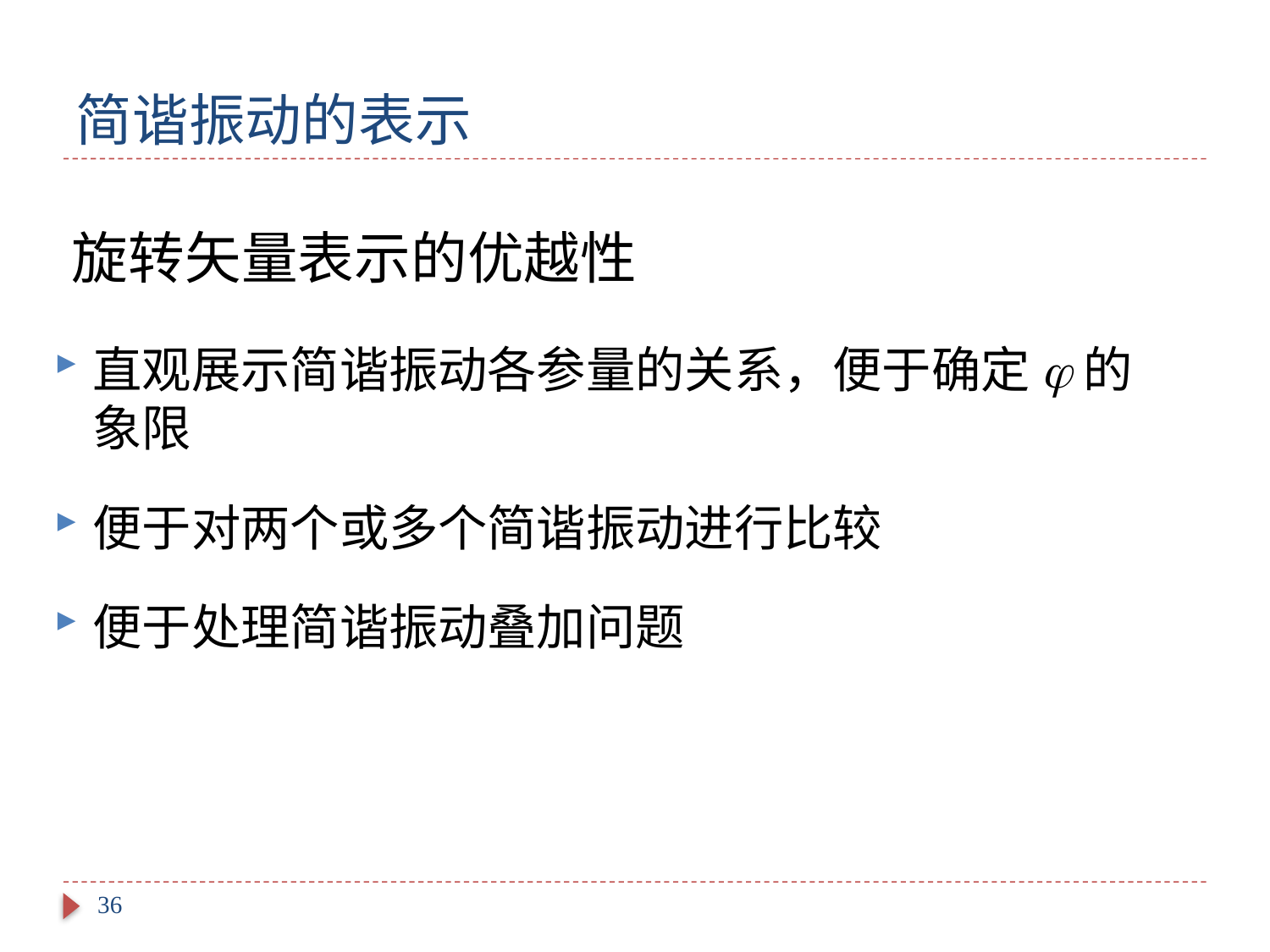

简谐振动的表示
# 旋转矢量表示的优越性
直观展示简谐振动各参量的关系，便于确定ϕ的象限
便于对两个或多个简谐振动进行比较
便于处理简谐振动叠加问题
36